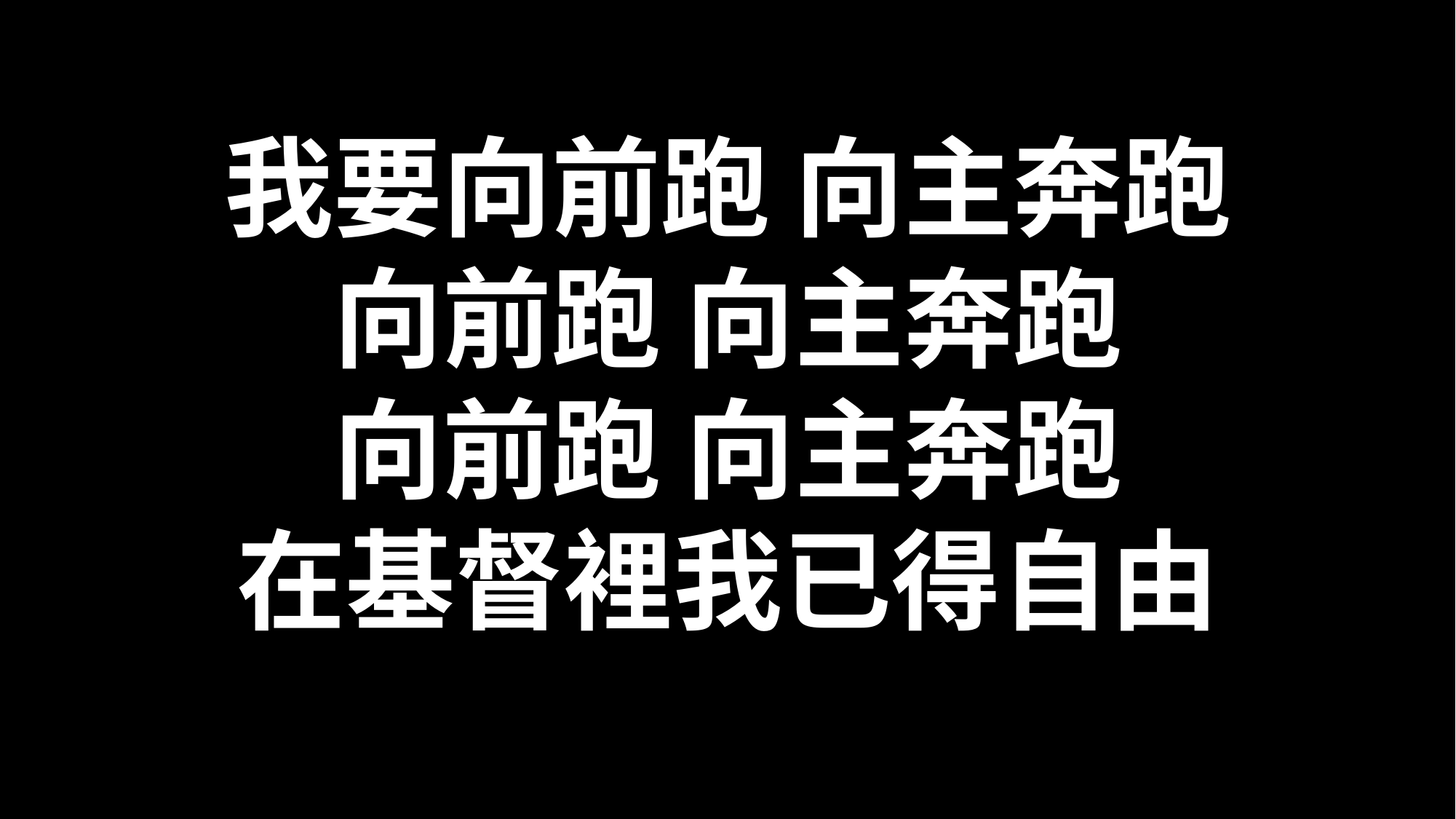

我要向前跑 向主奔跑
向前跑 向主奔跑
向前跑 向主奔跑
在基督裡我已得自由